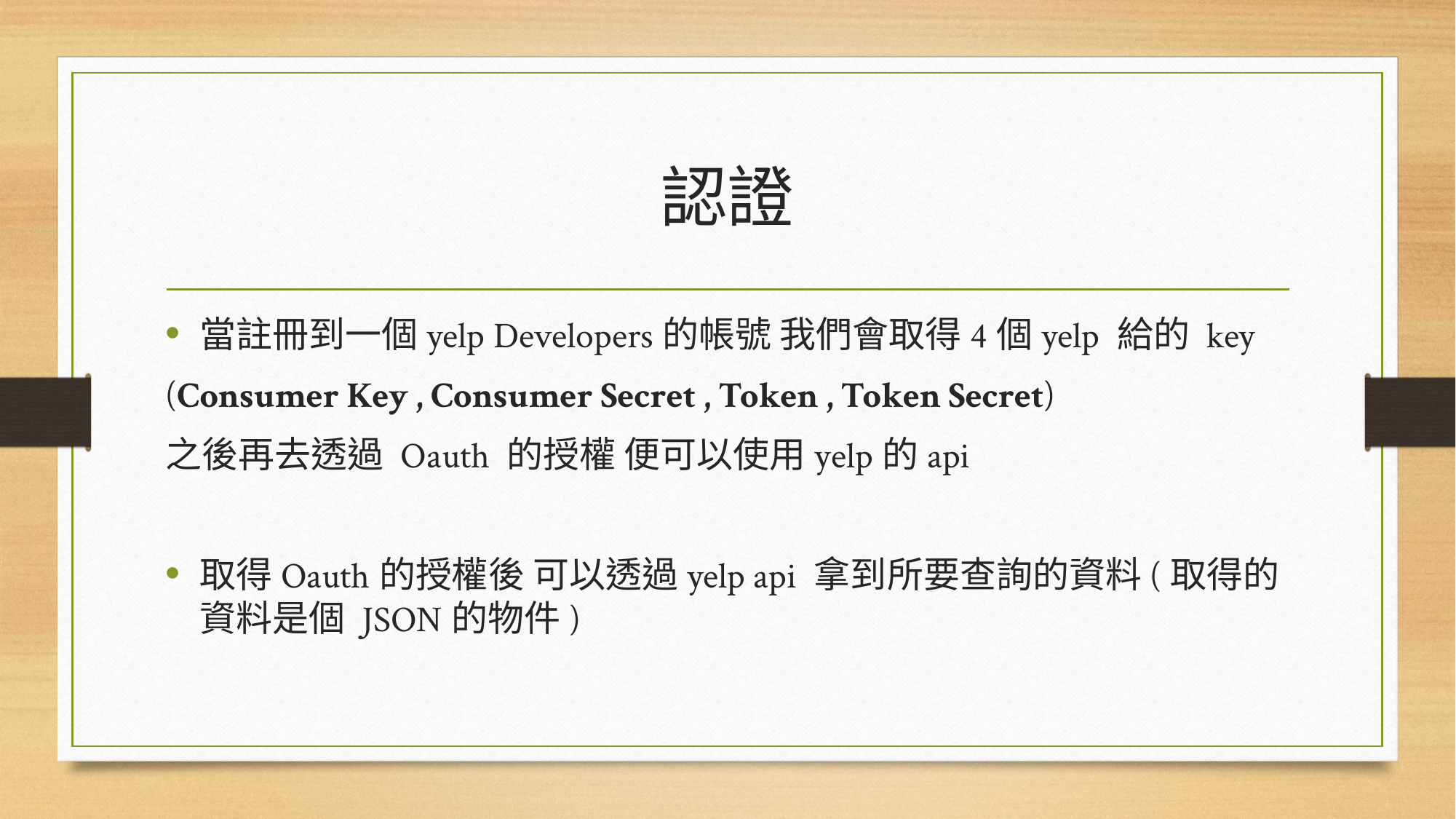

# 認證
當註冊到一個yelp Developers的帳號 我們會取得4個yelp 給的 key
(Consumer Key , Consumer Secret , Token , Token Secret)
之後再去透過 Oauth 的授權 便可以使用yelp的api

取得Oauth的授權後 可以透過yelp api 拿到所要查詢的資料(取得的資料是個 JSON的物件)